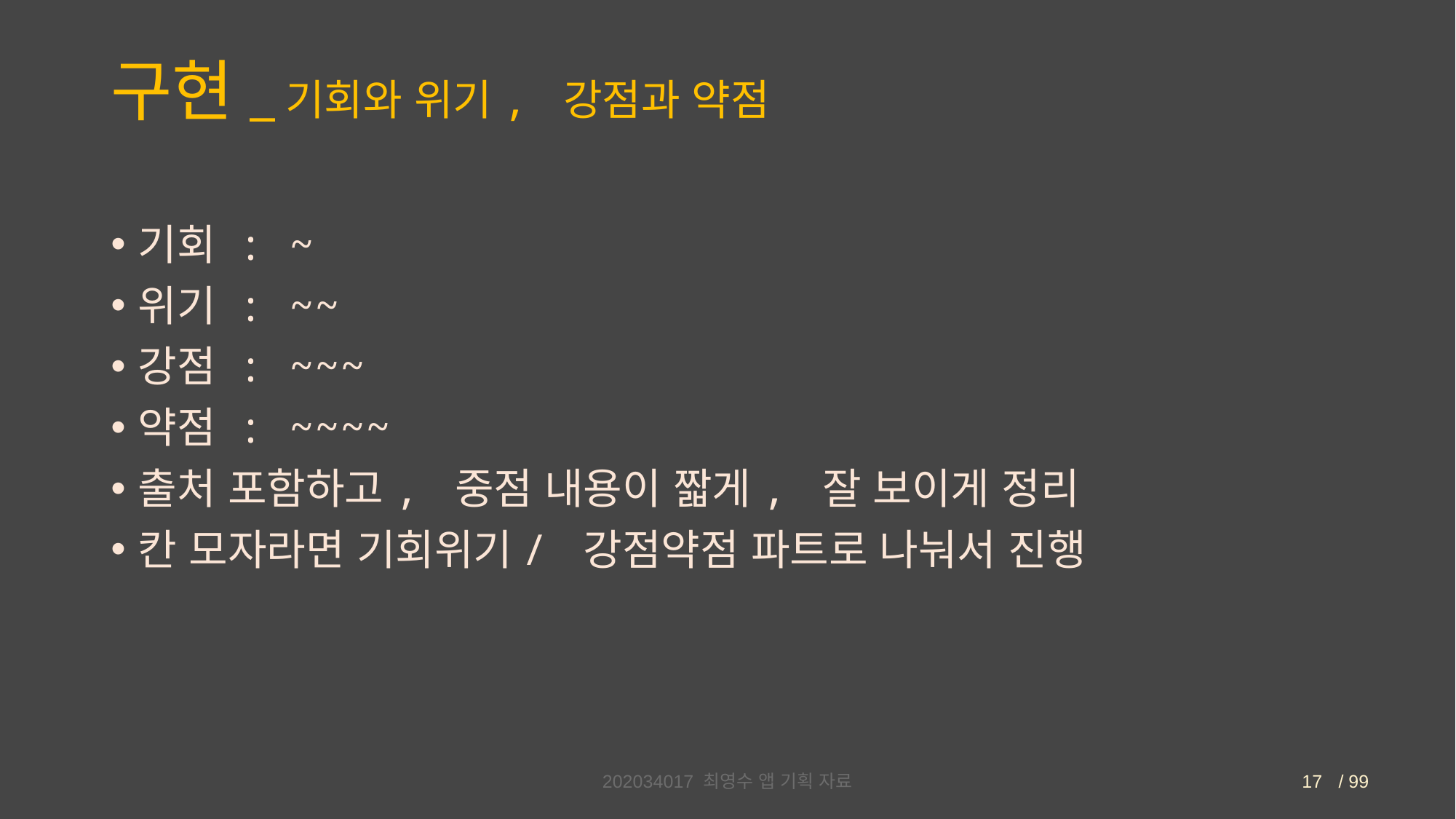

# 구현_기회와 위기, 강점과 약점
기회 : ~
위기 : ~~
강점 : ~~~
약점 : ~~~~
출처 포함하고, 중점 내용이 짧게, 잘 보이게 정리
칸 모자라면 기회위기/ 강점약점 파트로 나눠서 진행
17
202034017 최영수 앱 기획 자료